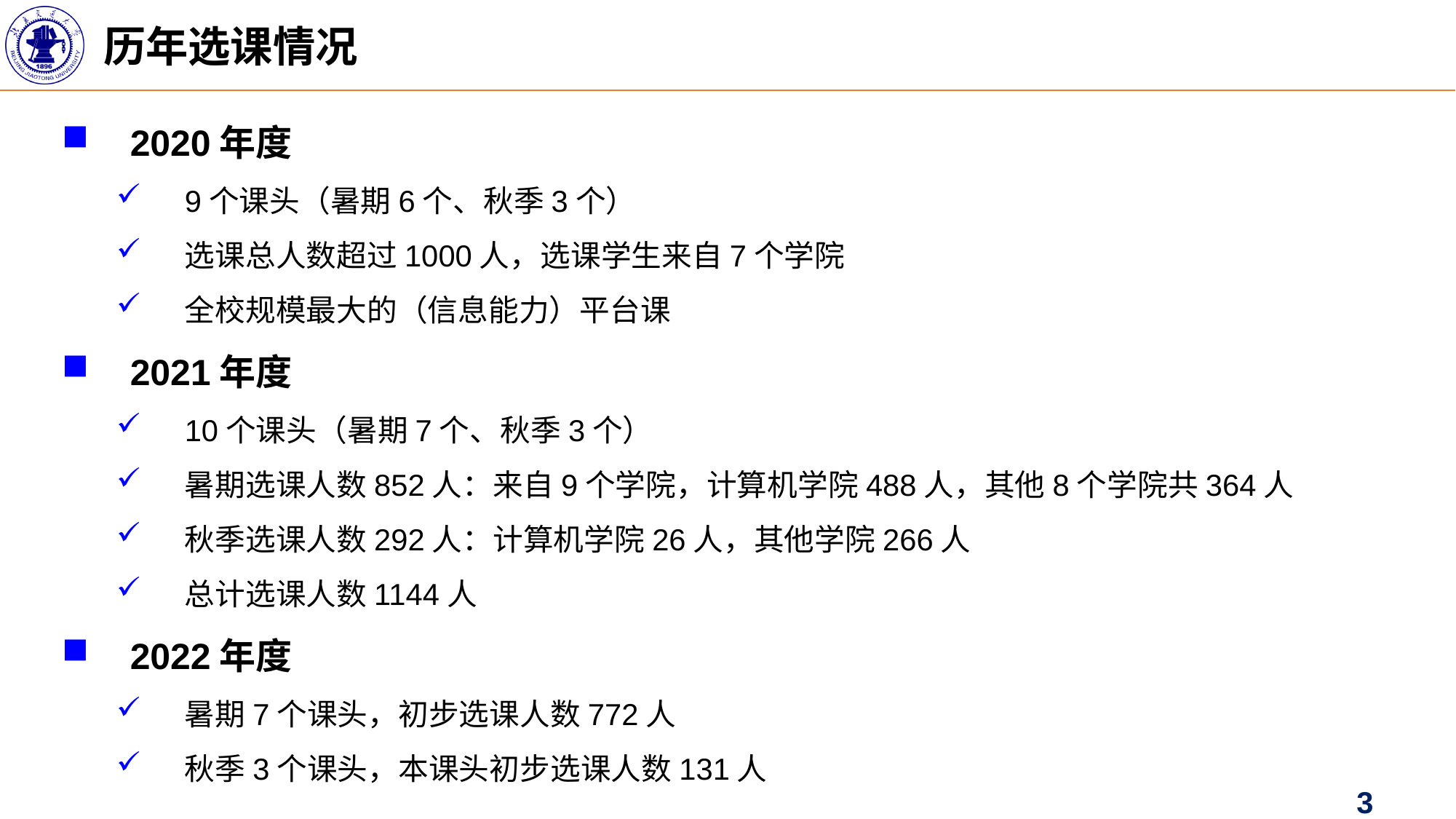

历年选课情况
2020年度
9个课头（暑期6个、秋季3个）
选课总人数超过1000人，选课学生来自7个学院
全校规模最大的（信息能力）平台课
2021年度
10个课头（暑期7个、秋季3个）
暑期选课人数852人：来自9个学院，计算机学院488人，其他8个学院共364人
秋季选课人数292人：计算机学院26人，其他学院266人
总计选课人数1144人
2022年度
暑期7个课头，初步选课人数772人
秋季3个课头，本课头初步选课人数131人